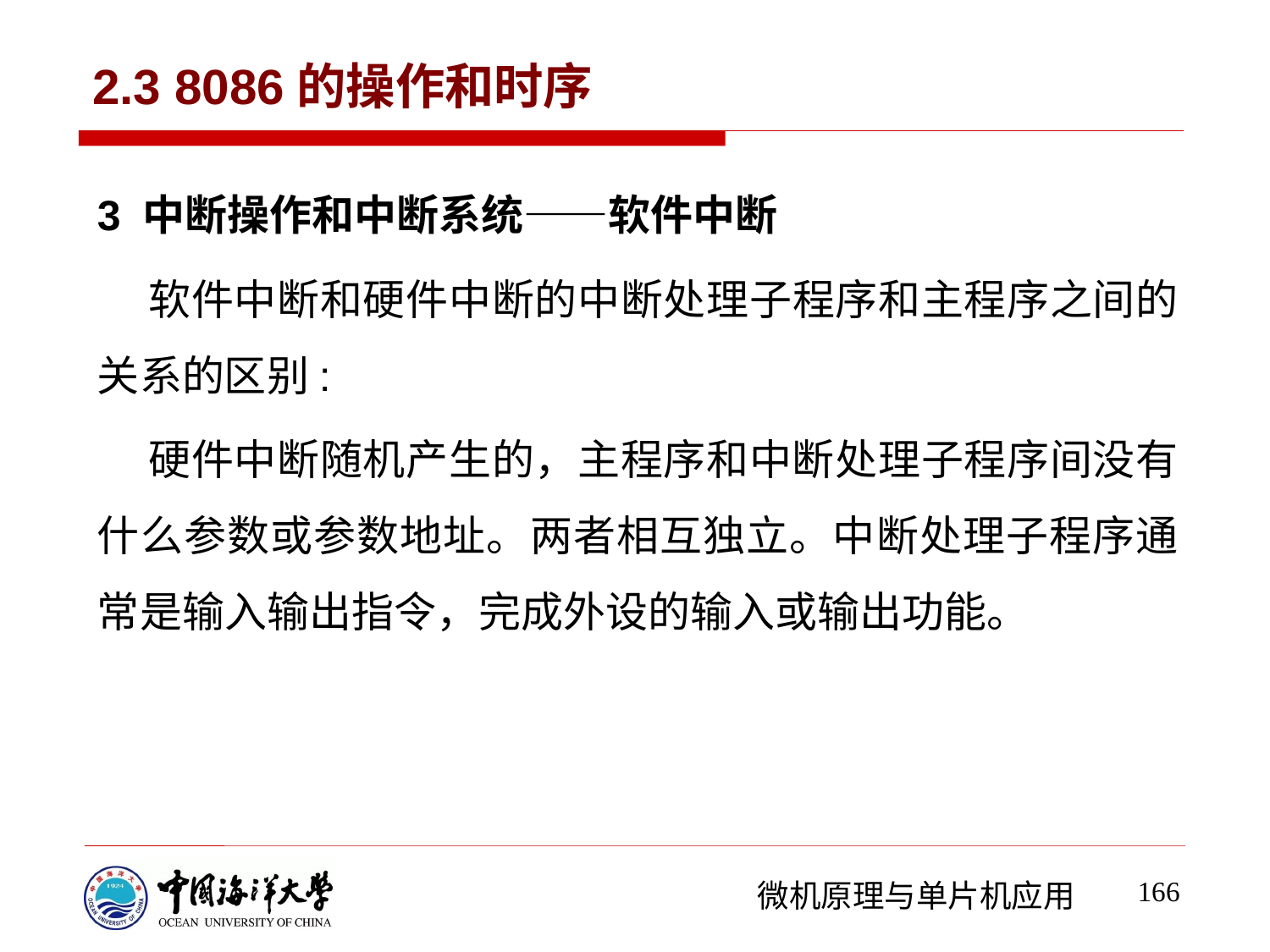

# 2.3 8086的操作和时序
3 中断操作和中断系统——软件中断
    软件中断和硬件中断的中断处理子程序和主程序之间的关系的区别:
    硬件中断随机产生的，主程序和中断处理子程序间没有什么参数或参数地址。两者相互独立。中断处理子程序通常是输入输出指令，完成外设的输入或输出功能。
166